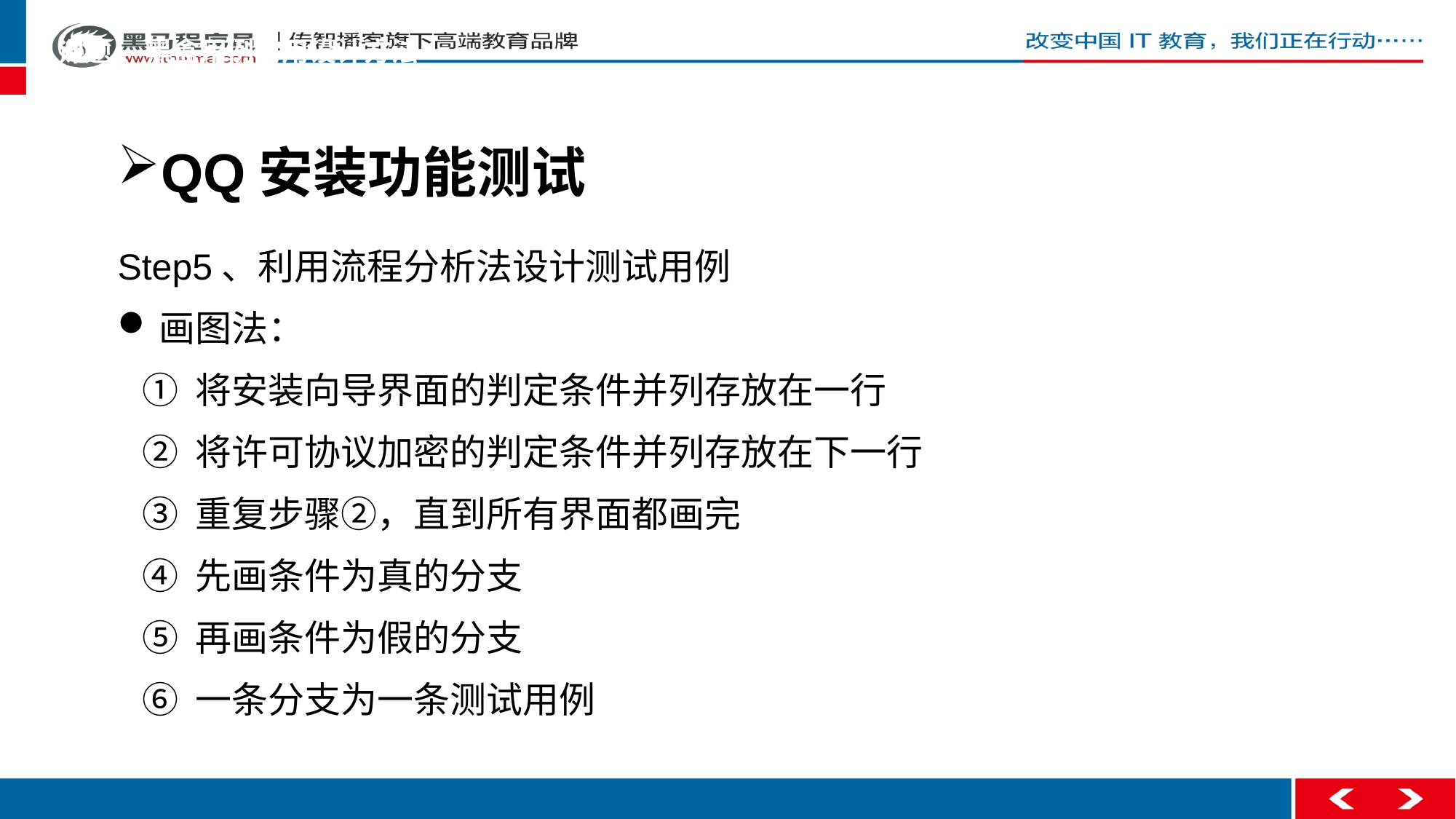

课题 、黑盒用例常用设计方法
QQ安装功能测试
Step5、利用流程分析法设计测试用例
画图法：
   ① 将安装向导界面的判定条件并列存放在一行
   ② 将许可协议加密的判定条件并列存放在下一行
   ③ 重复步骤②，直到所有界面都画完
   ④ 先画条件为真的分支
   ⑤ 再画条件为假的分支
   ⑥ 一条分支为一条测试用例